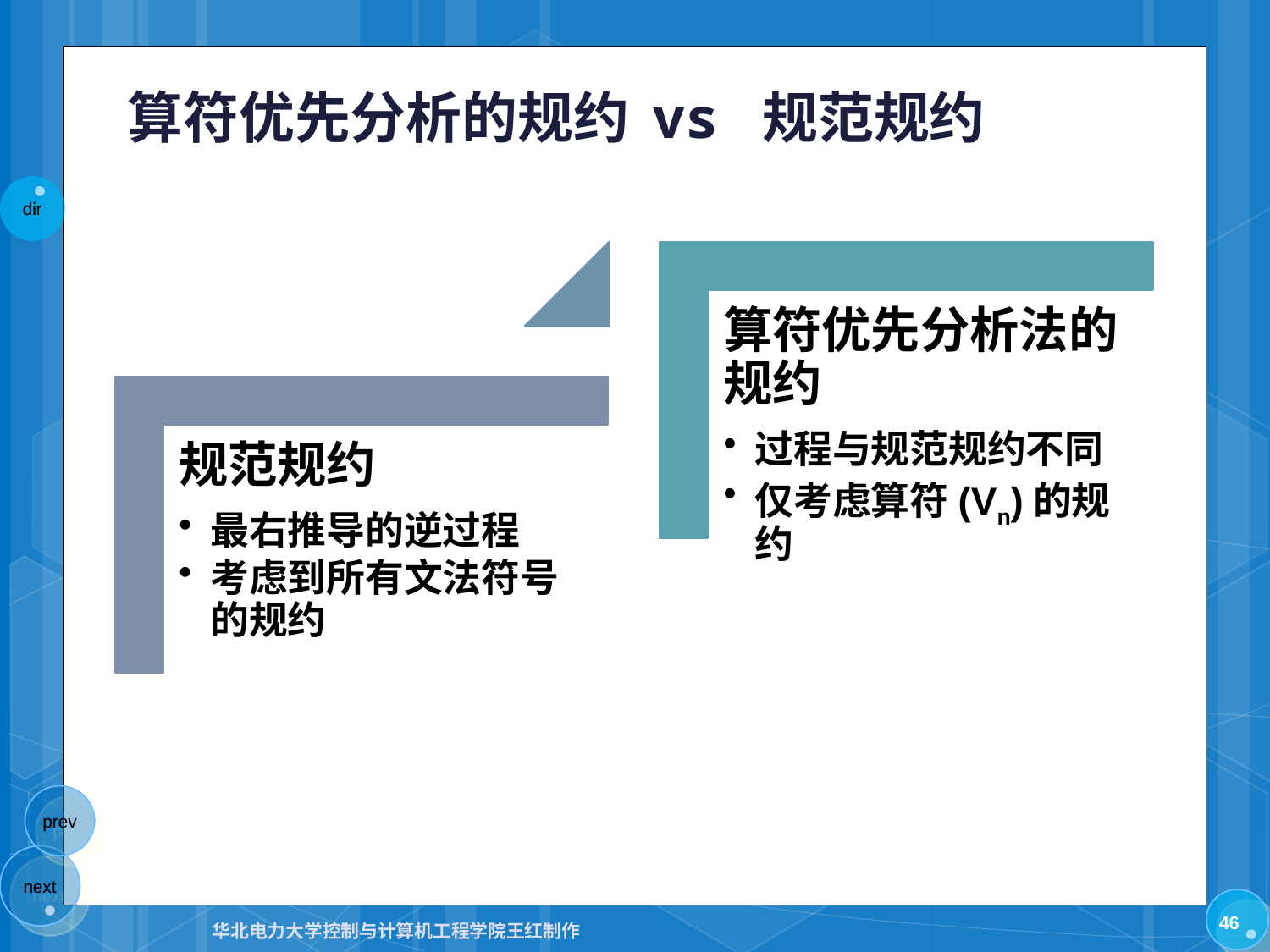

# 算符优先分析的规约 vs 规范规约
规范规约
最右推导的逆过程
考虑到所有文法符号的规约
算符优先分析法的规约
过程与规范规约不同
仅考虑算符(Vn)的规约
46
华北电力大学控制与计算机工程学院王红制作